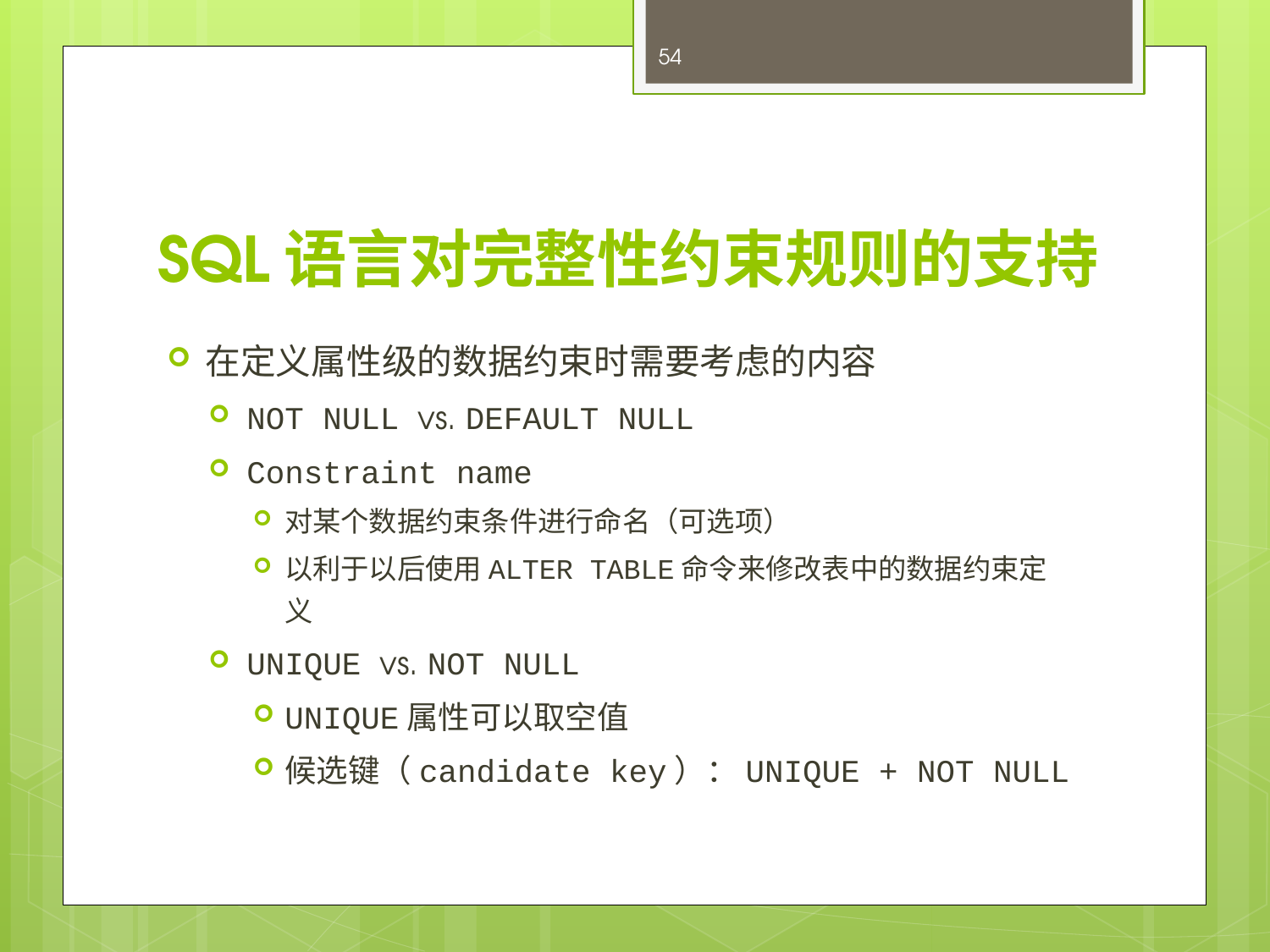

54
# SQL语言对完整性约束规则的支持
在定义属性级的数据约束时需要考虑的内容
NOT NULL vs. DEFAULT NULL
Constraint name
对某个数据约束条件进行命名（可选项）
以利于以后使用ALTER TABLE命令来修改表中的数据约束定义
UNIQUE vs. NOT NULL
UNIQUE属性可以取空值
候选键（candidate key）：UNIQUE + NOT NULL